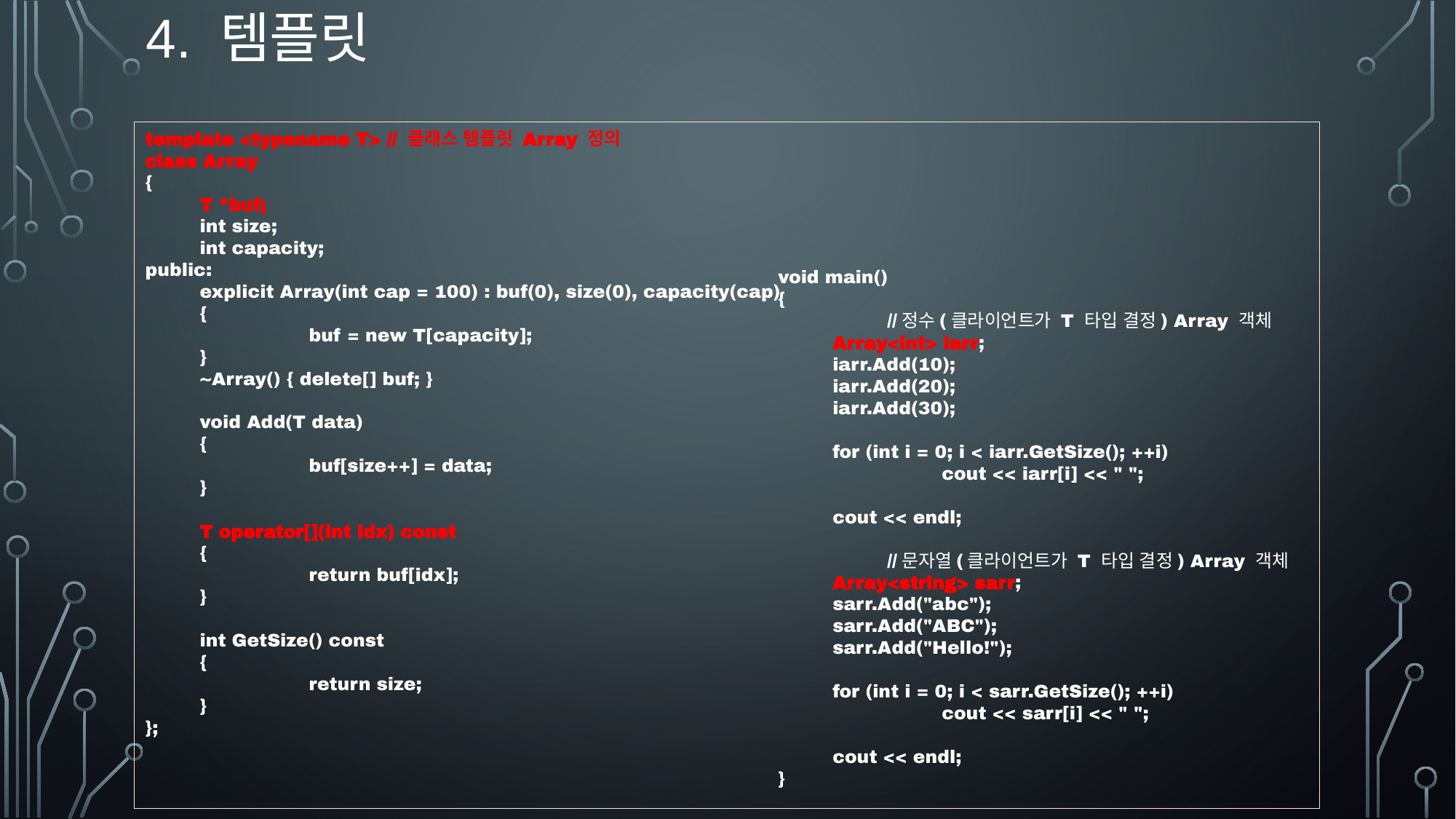

# 4. 템플릿
template <typename T> // 클래스 템플릿 Array 정의
class Array
{
T *buf;
int size;
int capacity;
public:
explicit Array(int cap = 100) : buf(0), size(0), capacity(cap)
{
	buf = new T[capacity];
}
~Array() { delete[] buf; }

void Add(T data)
{
	buf[size++] = data;
}

T operator[](int idx) const
{
	return buf[idx];
}

int GetSize() const
{
	return size;
}
};

void main()
{
	//정수(클라이언트가 T 타입 결정) Array 객체
Array<int> iarr;
iarr.Add(10);
iarr.Add(20);
iarr.Add(30);

for (int i = 0; i < iarr.GetSize(); ++i)
	cout << iarr[i] << " ";

cout << endl;

	//문자열(클라이언트가 T 타입 결정) Array 객체
Array<string> sarr;
sarr.Add("abc");
sarr.Add("ABC");
sarr.Add("Hello!");

for (int i = 0; i < sarr.GetSize(); ++i)
	cout << sarr[i] << " ";

cout << endl;
}